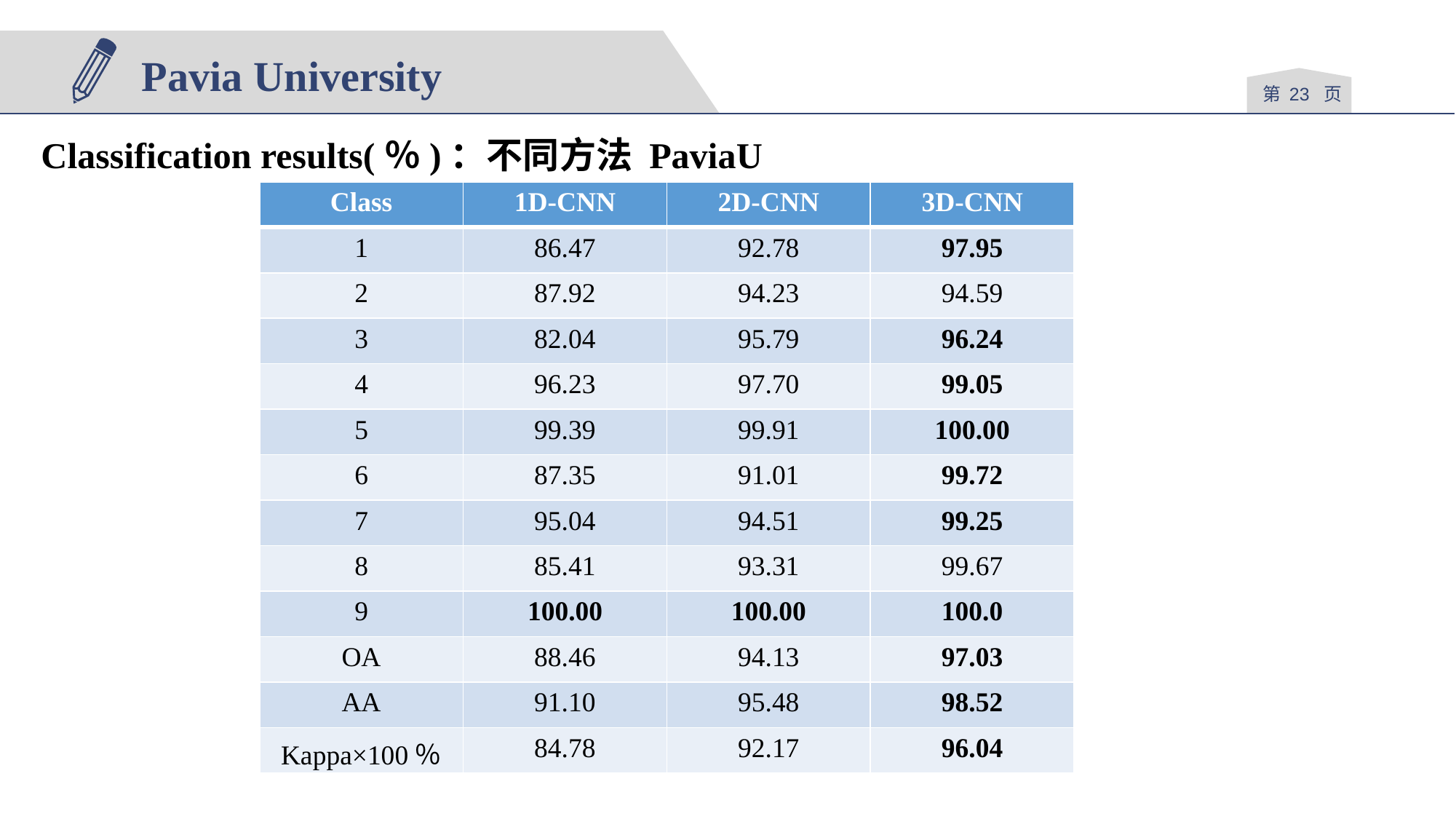

Pavia University

第 23  页
Classification results(％)：不同方法 PaviaU
| Class | 1D-CNN | 2D-CNN | 3D-CNN |
| --- | --- | --- | --- |
| 1 | 86.47 | 92.78 | 97.95 |
| 2 | 87.92 | 94.23 | 94.59 |
| 3 | 82.04 | 95.79 | 96.24 |
| 4 | 96.23 | 97.70 | 99.05 |
| 5 | 99.39 | 99.91 | 100.00 |
| 6 | 87.35 | 91.01 | 99.72 |
| 7 | 95.04 | 94.51 | 99.25 |
| 8 | 85.41 | 93.31 | 99.67 |
| 9 | 100.00 | 100.00 | 100.0 |
| OA | 88.46 | 94.13 | 97.03 |
| AA | 91.10 | 95.48 | 98.52 |
| Kappa×100％ | 84.78 | 92.17 | 96.04 |